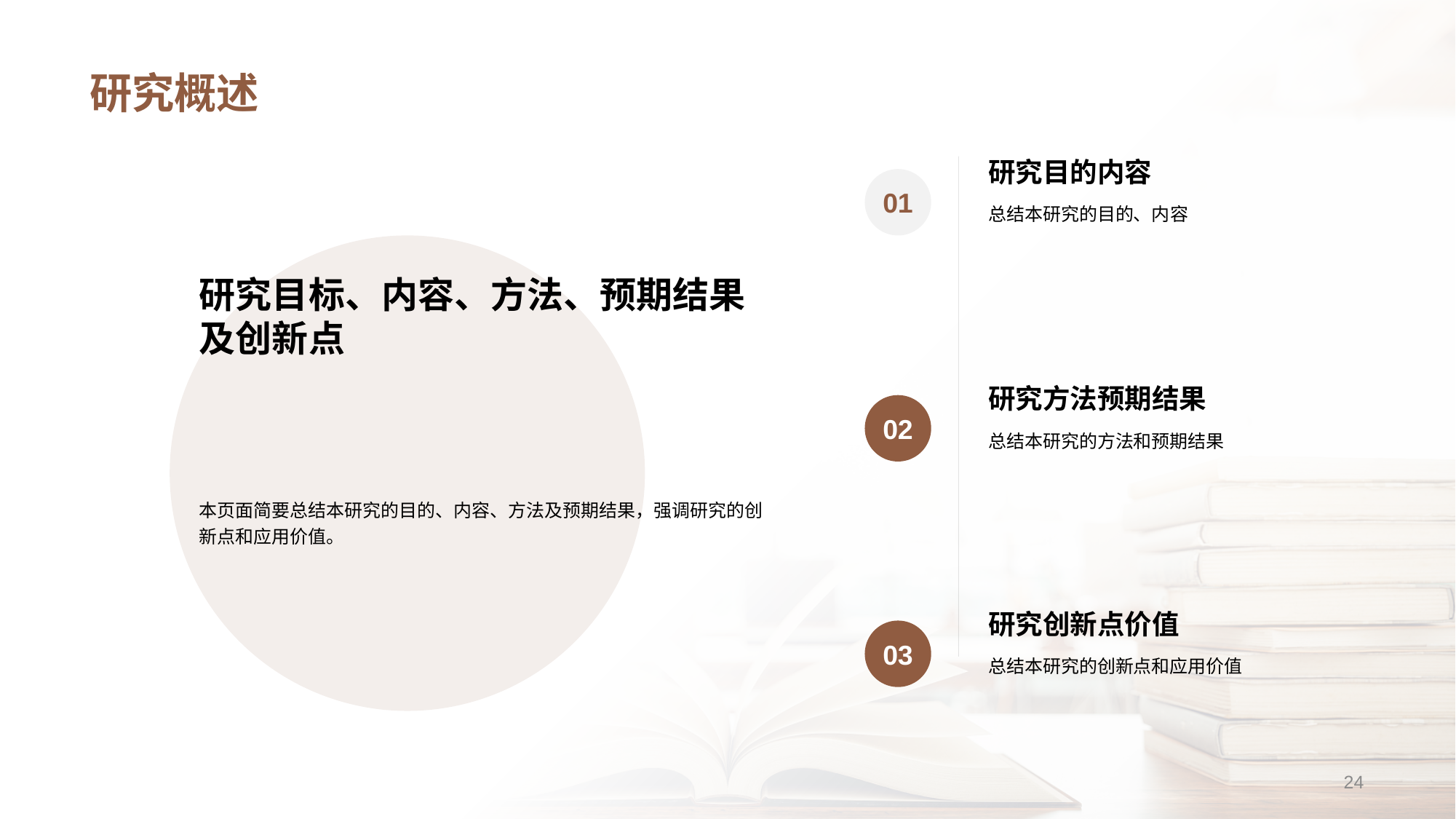

# 研究概述
研究目的内容
01
总结本研究的目的、内容
研究方法预期结果
02
总结本研究的方法和预期结果
研究创新点价值
03
总结本研究的创新点和应用价值

研究目标、内容、方法、预期结果及创新点
本页面简要总结本研究的目的、内容、方法及预期结果，强调研究的创新点和应用价值。
24